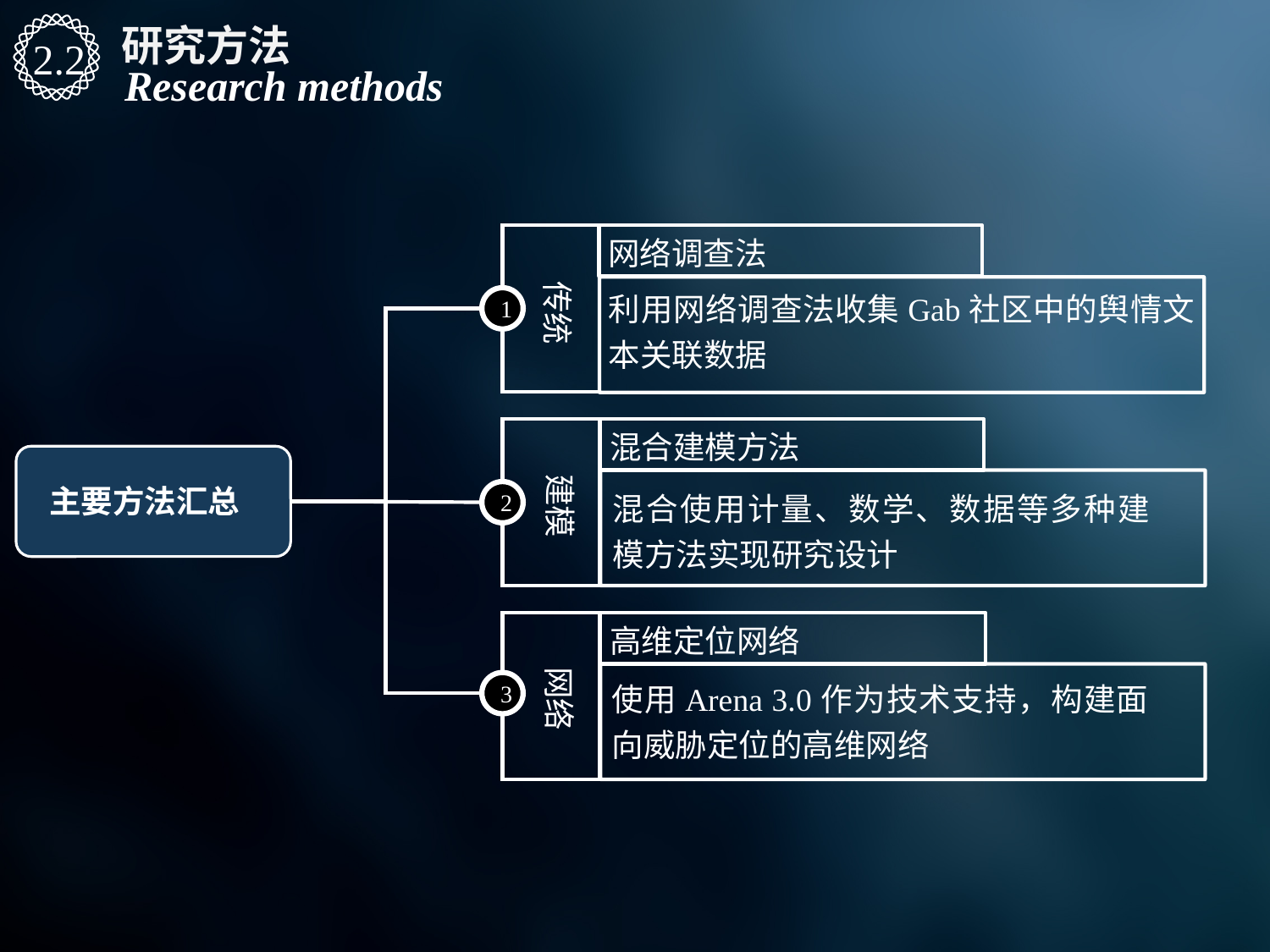

研究方法
2.2
Research methods

网络调查法
利用网络调查法收集Gab社区中的舆情文本关联数据
传统
1

混合建模方法

建模
主要方法汇总
混合使用计量、数学、数据等多种建模方法实现研究设计
2

高维定位网络

网络
使用Arena 3.0作为技术支持，构建面向威胁定位的高维网络
3